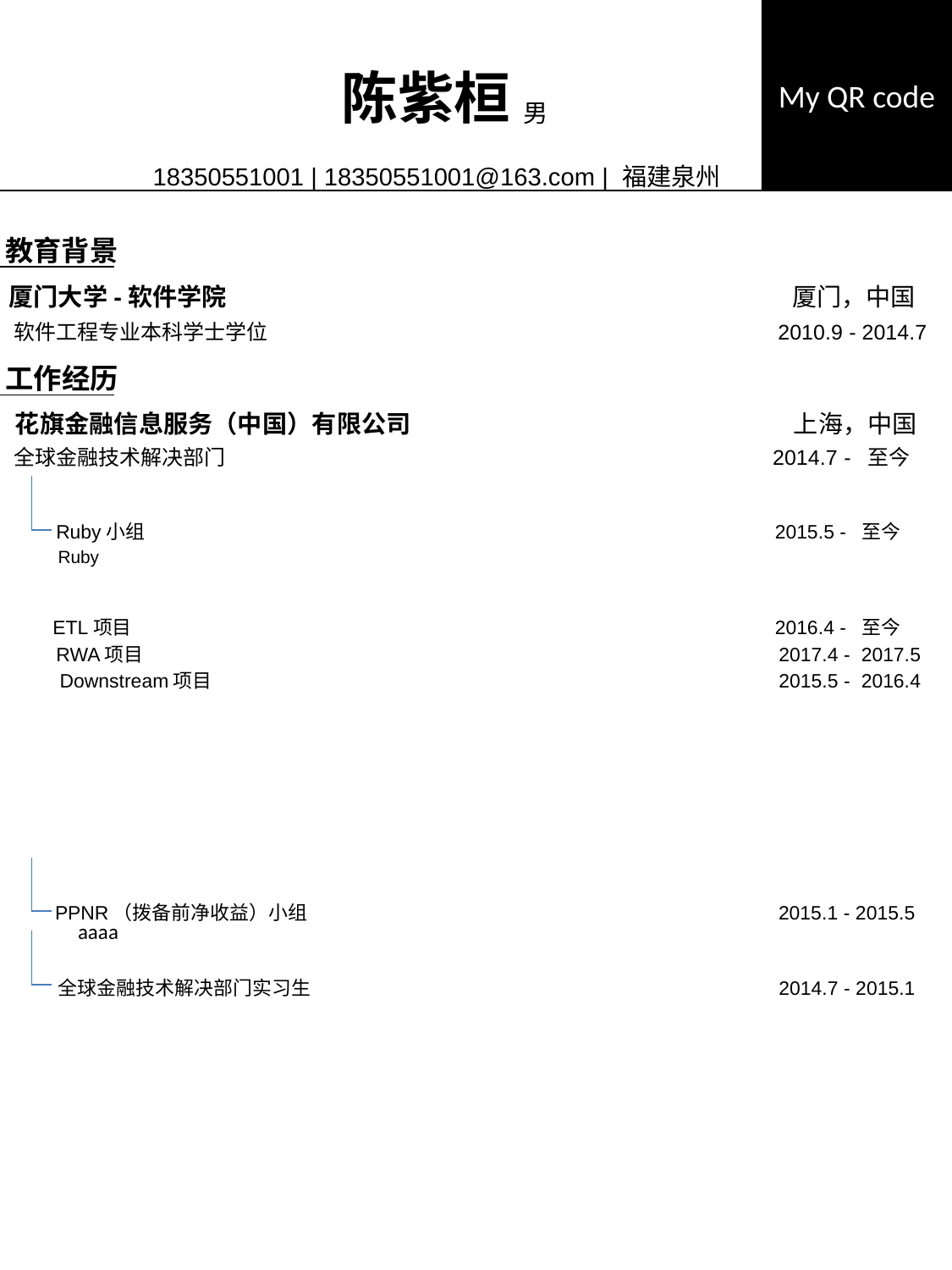

My QR code
陈紫桓
男
18350551001 | 18350551001@163.com | 福建泉州
教育背景
厦门大学-软件学院
厦门，中国
软件工程专业本科学士学位
2010.9 - 2014.7
工作经历
花旗金融信息服务（中国）有限公司
上海，中国
全球金融技术解决部门
2014.7 -  至今
Ruby小组
2015.5 -  至今
Ruby
ETL项目
2016.4 -  至今
RWA项目
2017.4 -  2017.5
Downstream项目
2015.5 -  2016.4
PPNR（拨备前净收益）小组
2015.1 - 2015.5
aaaa
全球金融技术解决部门实习生
2014.7 - 2015.1